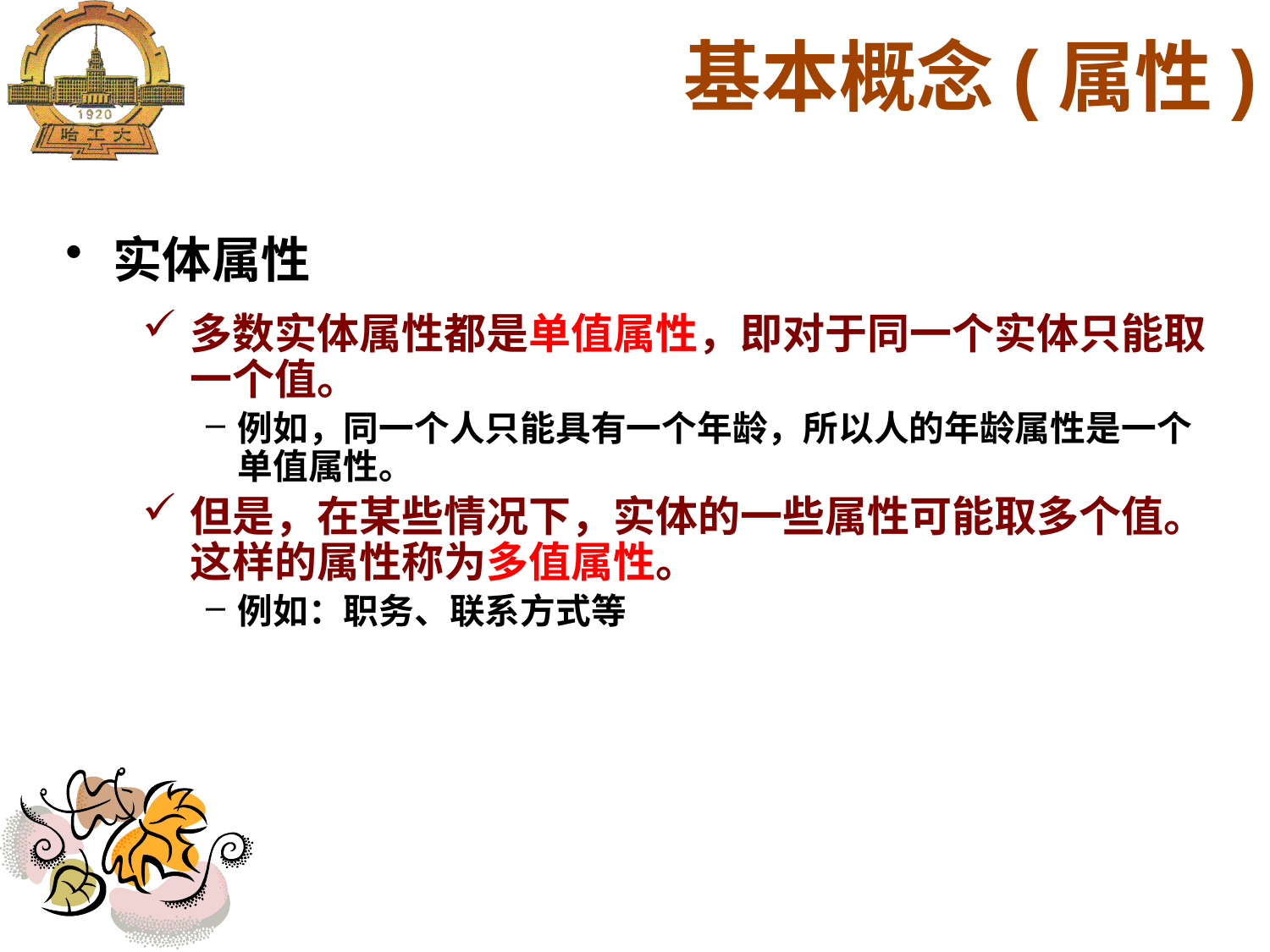

基本概念(属性)
实体属性
多数实体属性都是单值属性，即对于同一个实体只能取一个值。
例如，同一个人只能具有一个年龄，所以人的年龄属性是一个单值属性。
但是，在某些情况下，实体的一些属性可能取多个值。这样的属性称为多值属性。
例如：职务、联系方式等